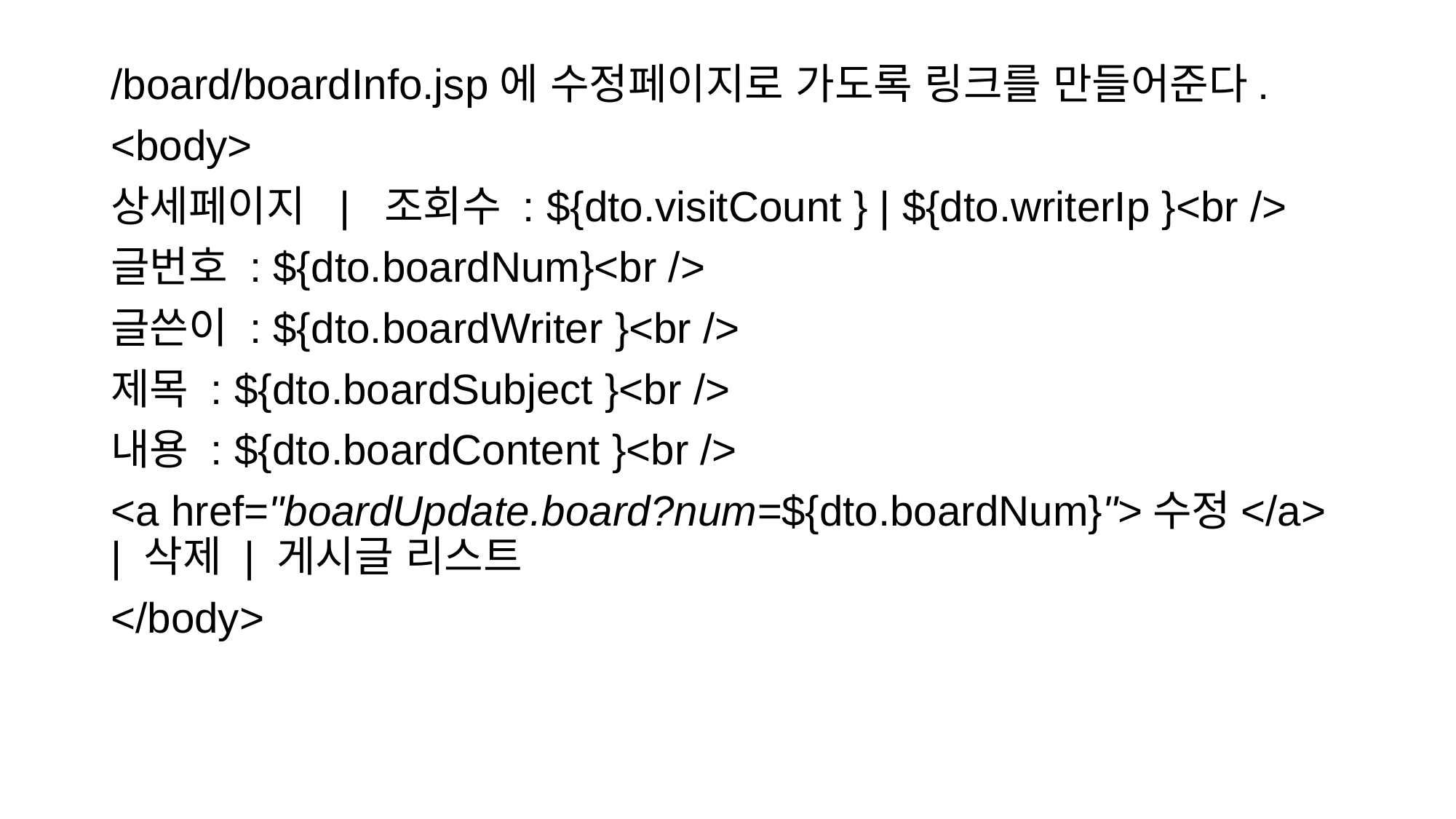

/board/boardInfo.jsp에 수정페이지로 가도록 링크를 만들어준다.
<body>
상세페이지  |  조회수 : ${dto.visitCount } | ${dto.writerIp }<br />
글번호 : ${dto.boardNum}<br />
글쓴이 : ${dto.boardWriter }<br />
제목 : ${dto.boardSubject }<br />
내용 : ${dto.boardContent }<br />
<a href="boardUpdate.board?num=${dto.boardNum}">수정</a> | 삭제 | 게시글 리스트
</body>